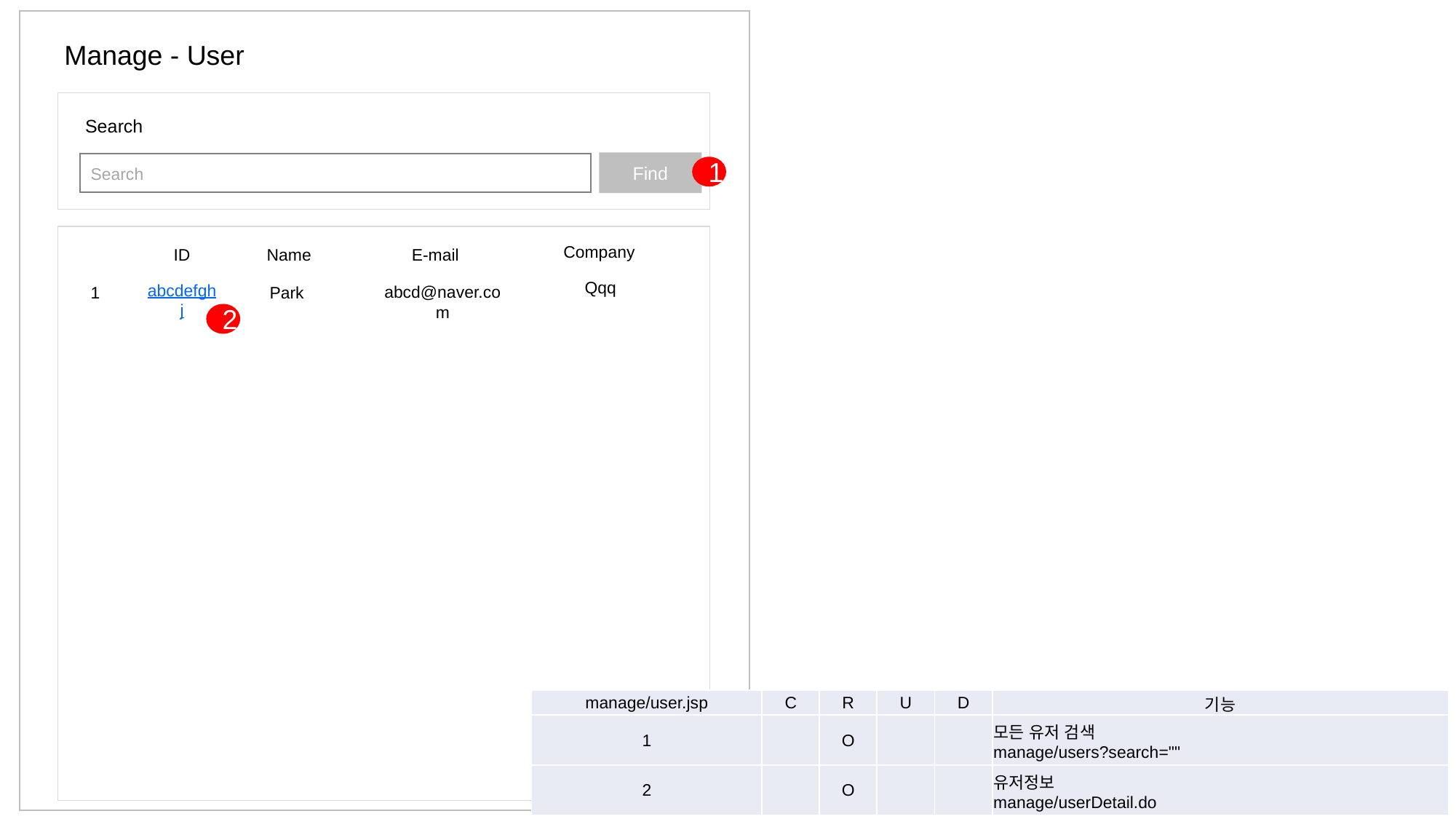

Manage - User

Search
Find

Search
1

Company
E-mail
ID
Name
Qqq
abcdefghj
abcd@naver.com
1
Park
2
| manage/user.jsp | C | R | U | D | 기능 |
| --- | --- | --- | --- | --- | --- |
| 1 |  | O |  |  | 모든 유저 검색 manage/users?search="" |
| 2 |  | O |  |  | 유저정보 manage/userDetail.do |